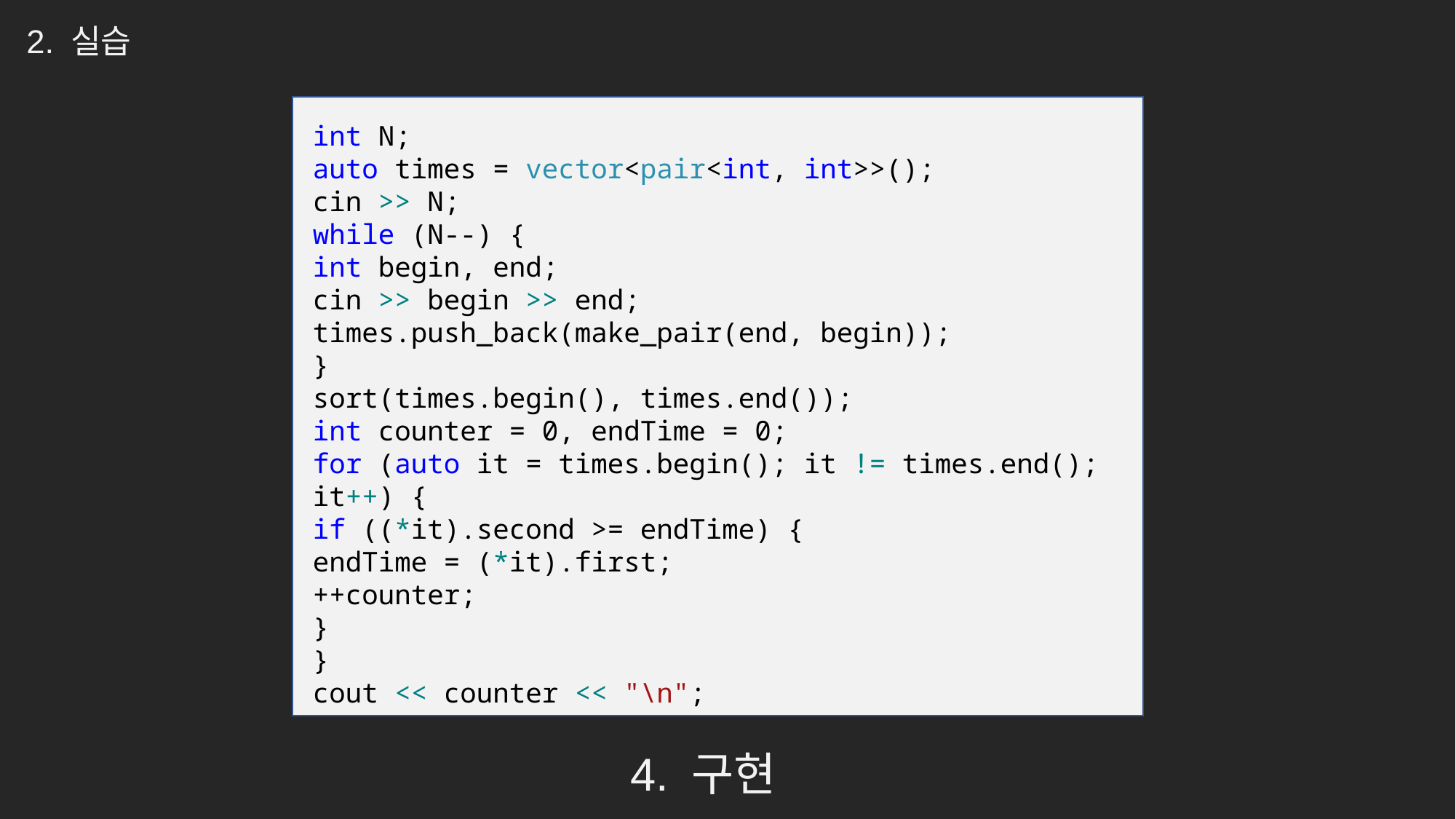

2. 실습

int N;
auto times = vector<pair<int, int>>();
cin >> N;
while (N--) {
int begin, end;
cin >> begin >> end;
times.push_back(make_pair(end, begin));
}
sort(times.begin(), times.end());
int counter = 0, endTime = 0;
for (auto it = times.begin(); it != times.end(); it++) {
if ((*it).second >= endTime) {
endTime = (*it).first;
++counter;
}
}
cout << counter << "\n";
4. 구현